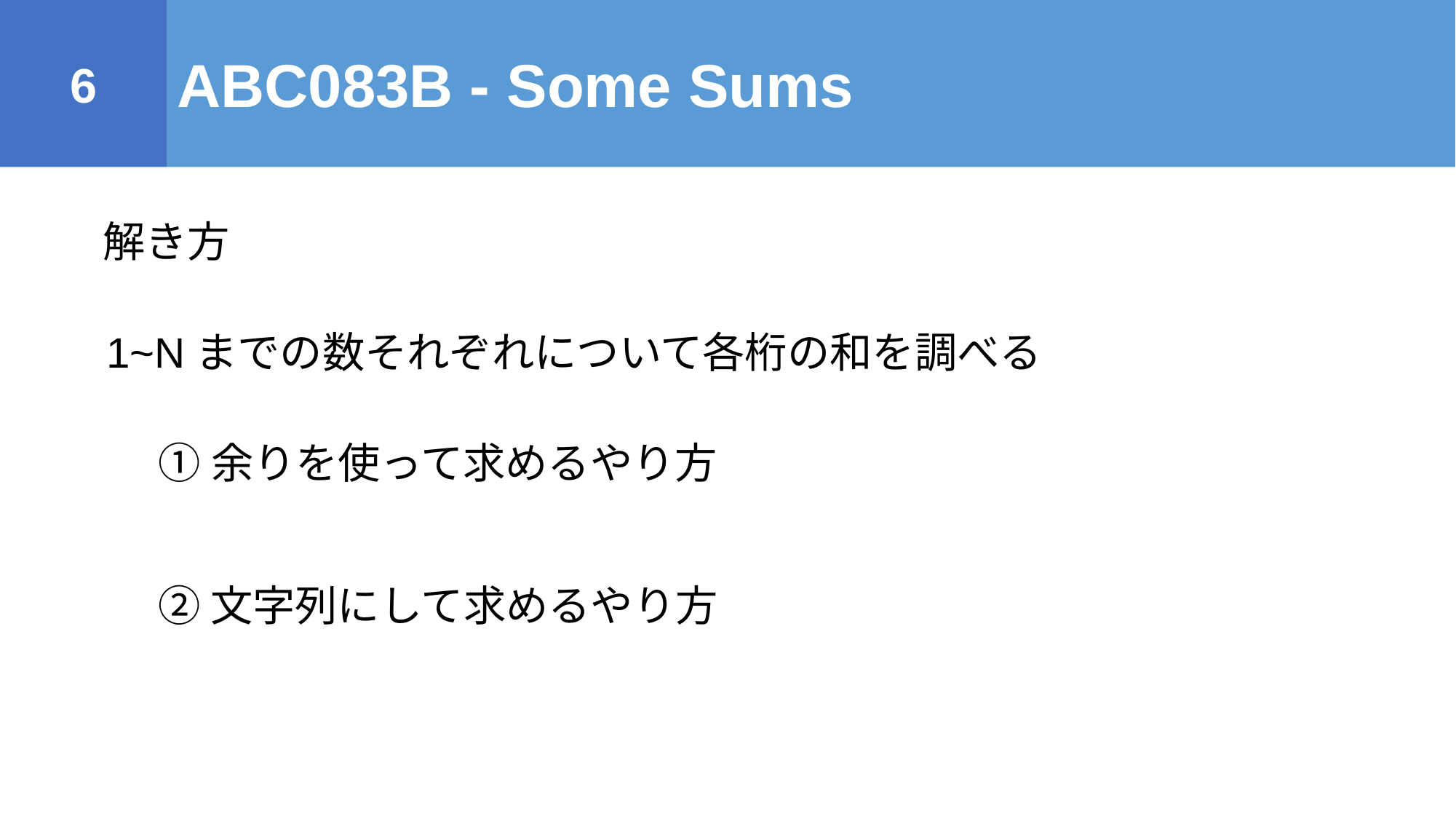

6
ABC083B - Some Sums
解き方
1~Nまでの数それぞれについて各桁の和を調べる
①余りを使って求めるやり方
②文字列にして求めるやり方